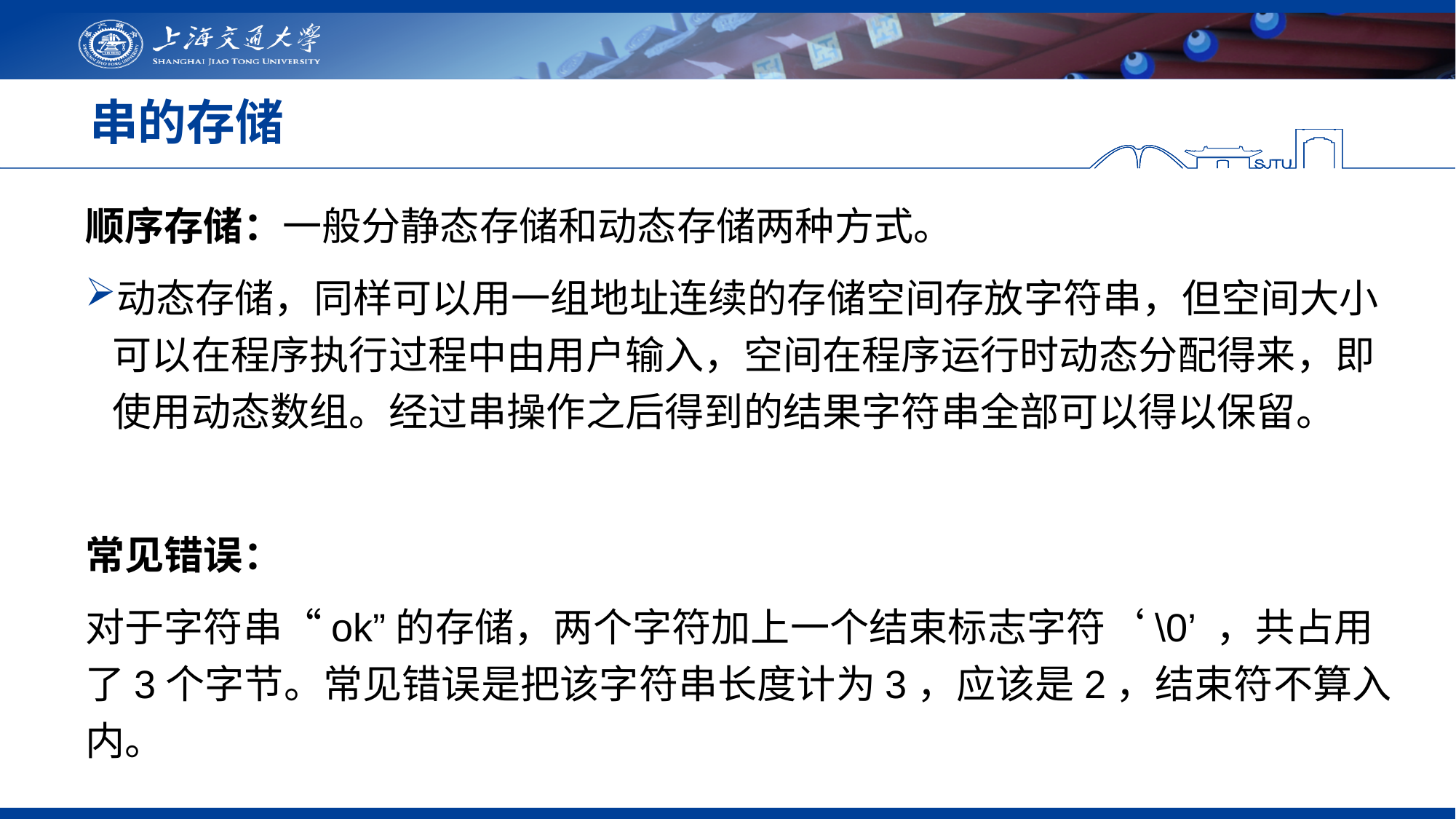

# 串的存储
顺序存储：一般分静态存储和动态存储两种方式。
动态存储，同样可以用一组地址连续的存储空间存放字符串，但空间大小可以在程序执行过程中由用户输入，空间在程序运行时动态分配得来，即使用动态数组。经过串操作之后得到的结果字符串全部可以得以保留。

常见错误：
对于字符串“ok”的存储，两个字符加上一个结束标志字符‘\0’ ，共占用了3个字节。常见错误是把该字符串长度计为3，应该是2，结束符不算入内。